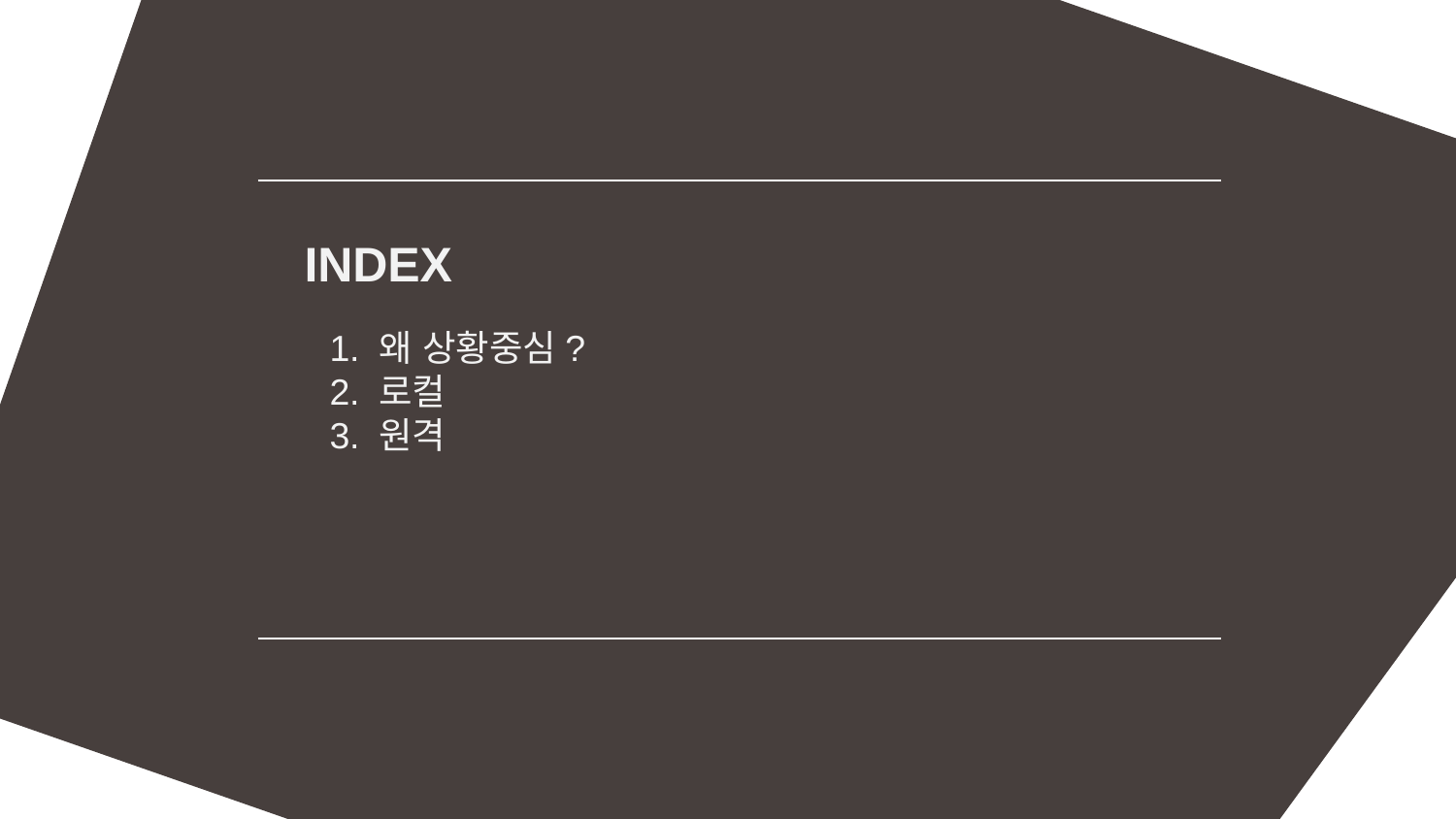

INDEX
1. 왜 상황중심?
2. 로컬
3. 원격